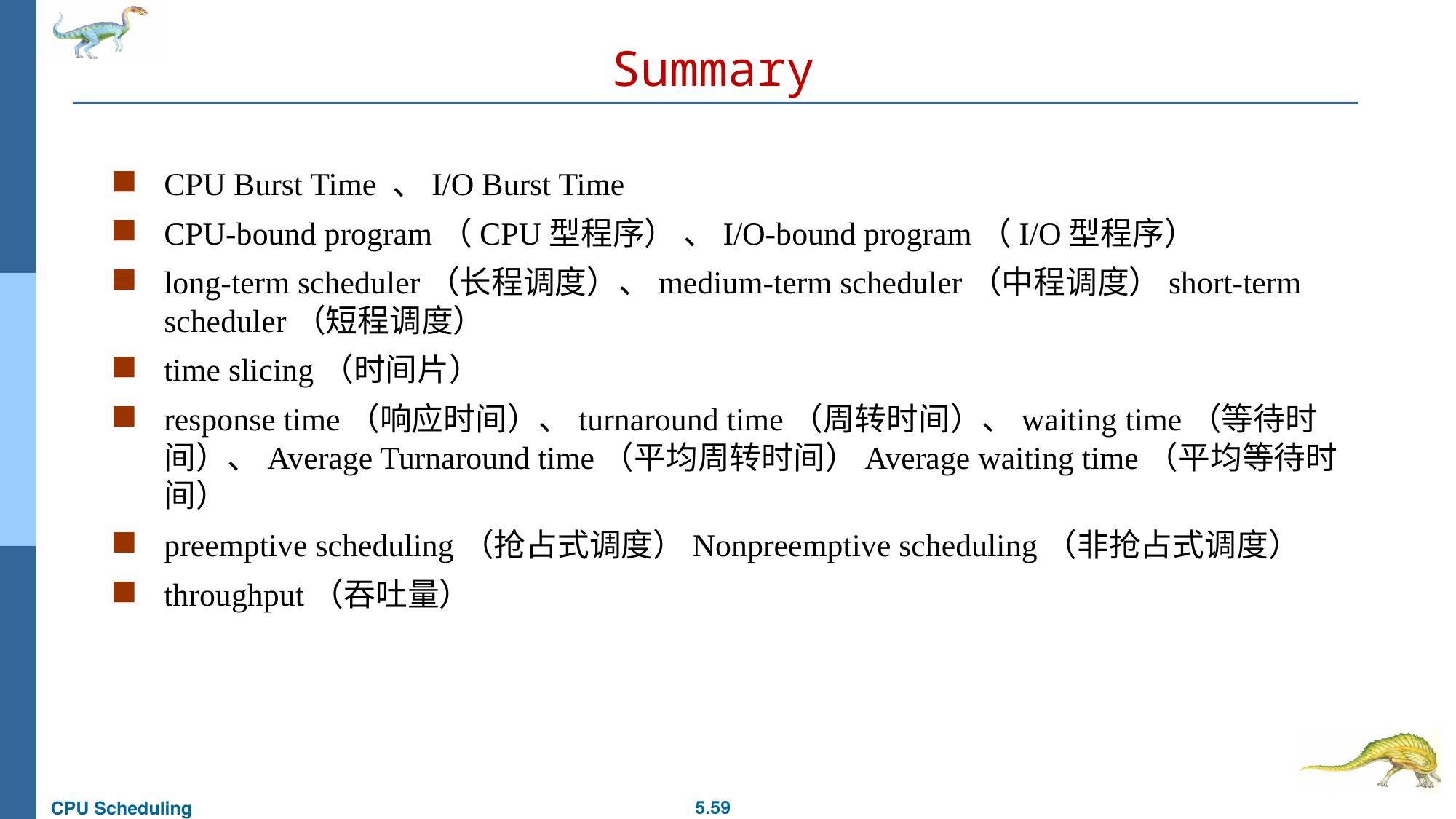

# Summary
CPU Burst Time 、I/O Burst Time
CPU-bound program（CPU型程序） 、I/O-bound program（I/O型程序）
long-term scheduler（长程调度）、medium-term scheduler（中程调度）short-term scheduler（短程调度）
time slicing（时间片）
response time（响应时间）、turnaround time（周转时间）、waiting time（等待时间）、Average Turnaround time（平均周转时间）Average waiting time（平均等待时间）
preemptive scheduling（抢占式调度）Nonpreemptive scheduling（非抢占式调度）
throughput（吞吐量）